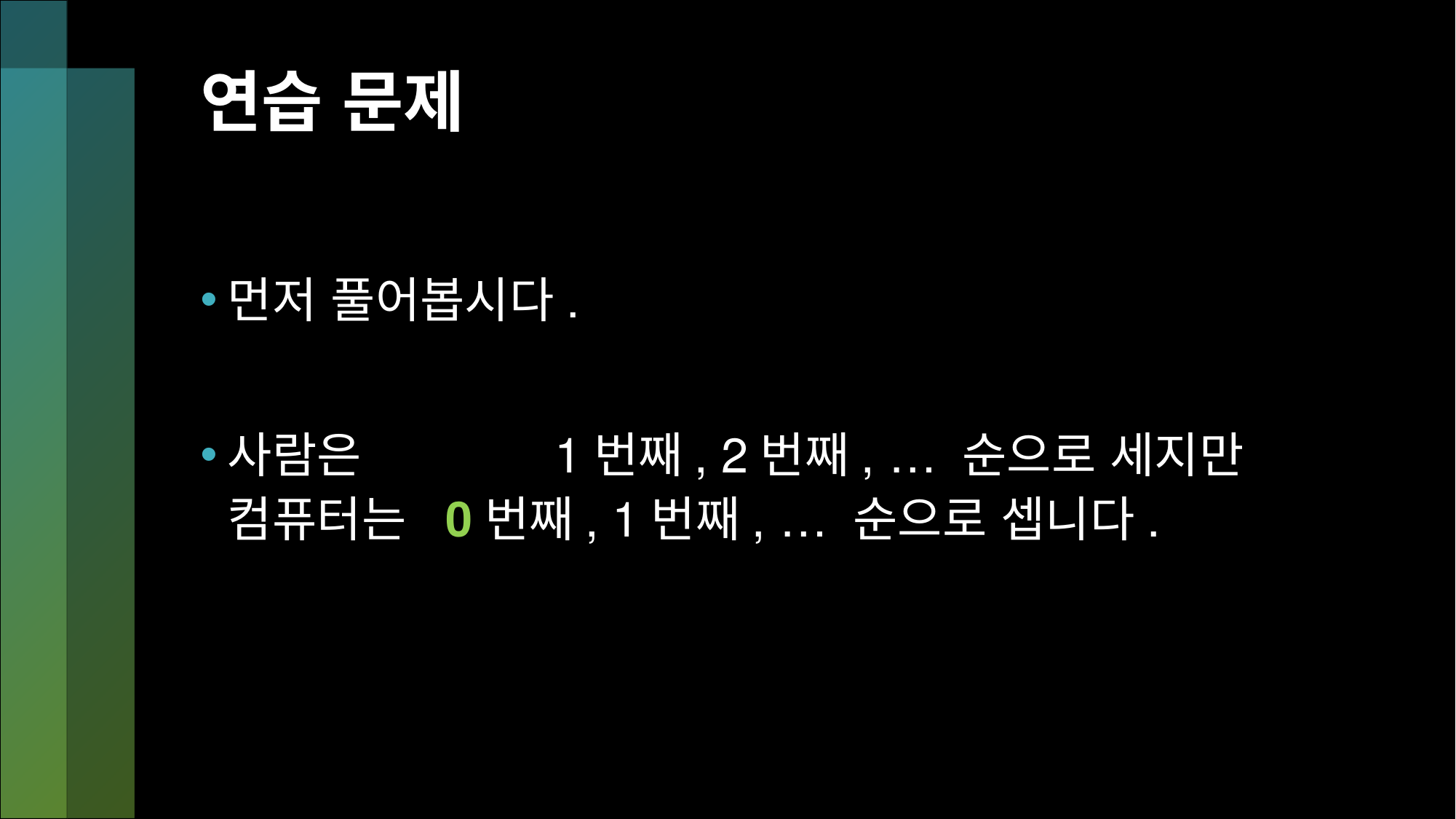

# 연습 문제
먼저 풀어봅시다.
사람은 		1번째, 2번째, … 순으로 세지만
컴퓨터는 	0번째, 1번째, … 순으로 셉니다.